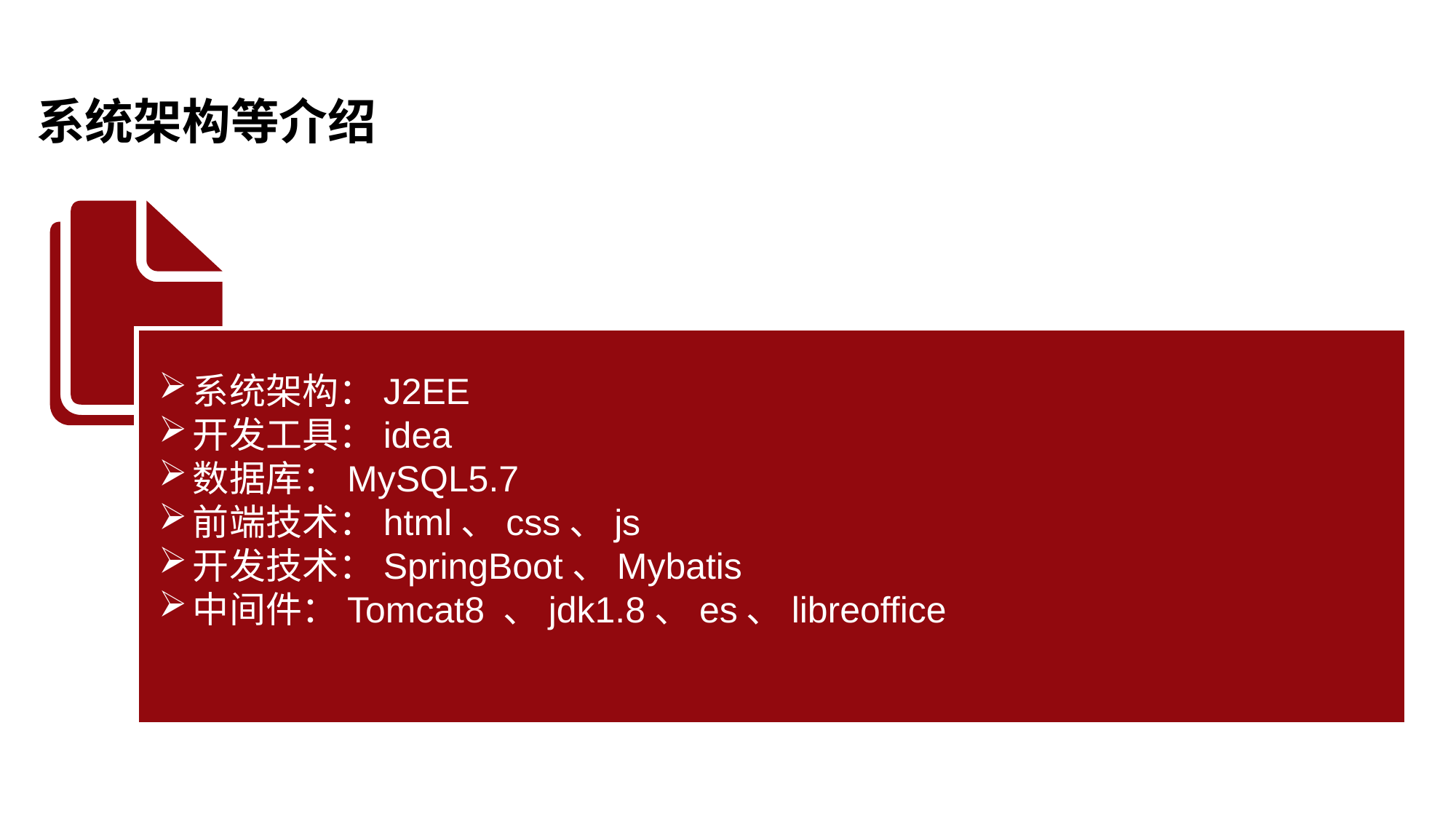

系统架构等介绍

系统架构：J2EE
开发工具：idea
数据库：MySQL5.7
前端技术：html、css、js
开发技术：SpringBoot、Mybatis
中间件：Tomcat8 、jdk1.8、es、libreoffice